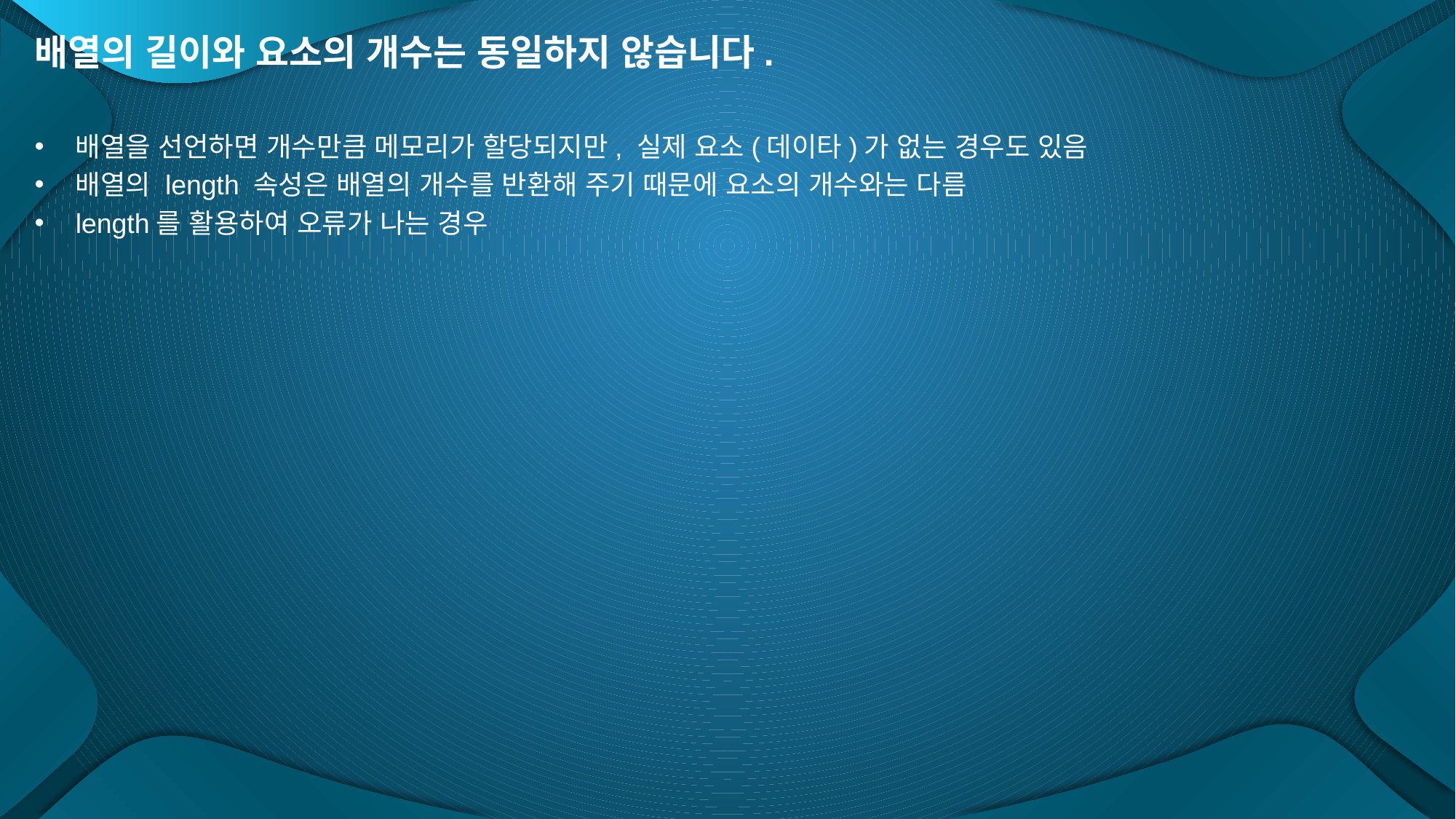

배열의 길이와 요소의 개수는 동일하지 않습니다.

배열을 선언하면 개수만큼 메모리가 할당되지만, 실제 요소(데이타)가 없는 경우도 있음
배열의 length 속성은 배열의 개수를 반환해 주기 때문에 요소의 개수와는 다름
length를 활용하여 오류가 나는 경우